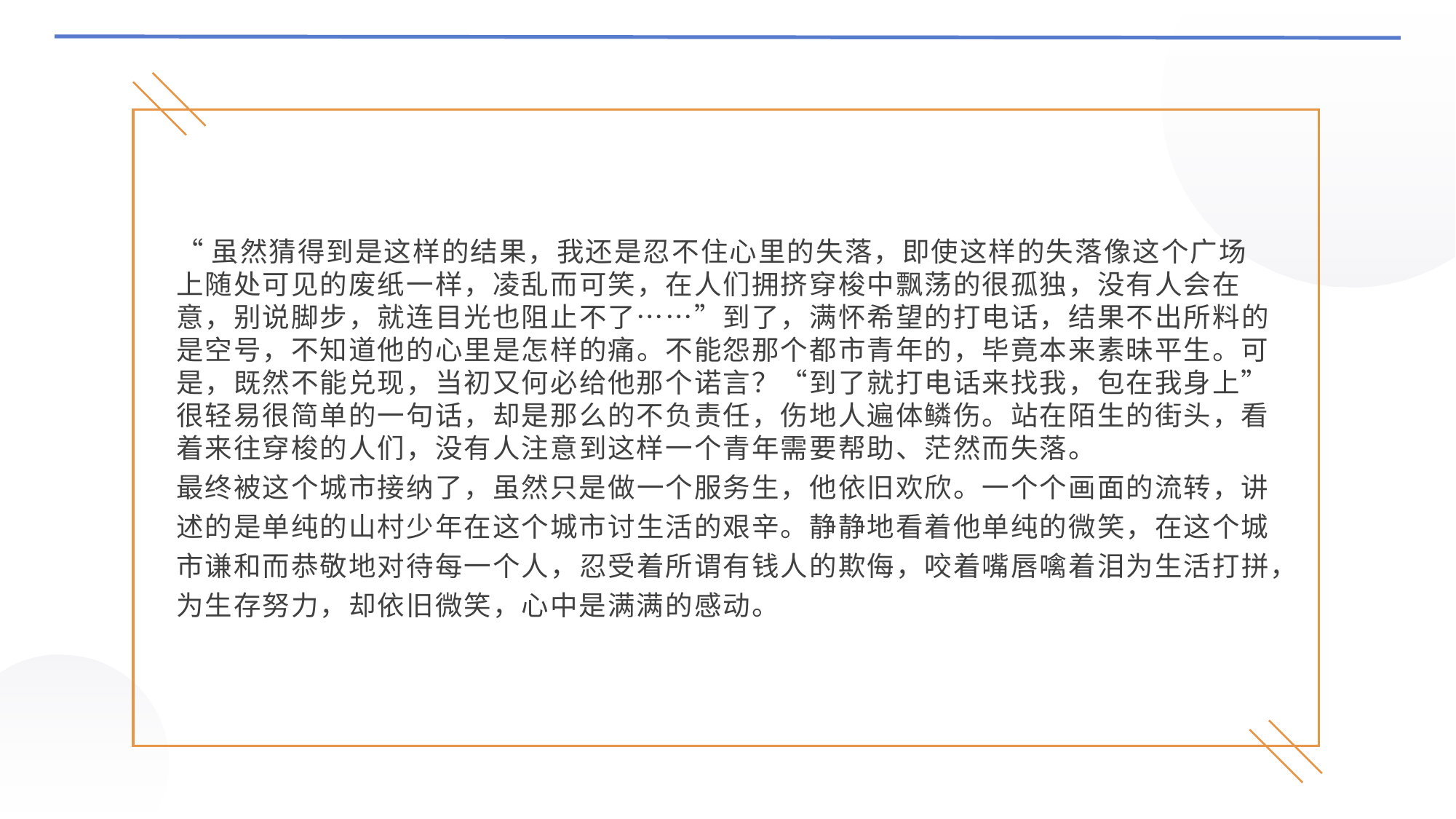

“虽然猜得到是这样的结果，我还是忍不住心里的失落，即使这样的失落像这个广场上随处可见的废纸一样，凌乱而可笑，在人们拥挤穿梭中飘荡的很孤独，没有人会在意，别说脚步，就连目光也阻止不了……”到了，满怀希望的打电话，结果不出所料的是空号，不知道他的心里是怎样的痛。不能怨那个都市青年的，毕竟本来素昧平生。可是，既然不能兑现，当初又何必给他那个诺言？“到了就打电话来找我，包在我身上”很轻易很简单的一句话，却是那么的不负责任，伤地人遍体鳞伤。站在陌生的街头，看着来往穿梭的人们，没有人注意到这样一个青年需要帮助、茫然而失落。
最终被这个城市接纳了，虽然只是做一个服务生，他依旧欢欣。一个个画面的流转，讲述的是单纯的山村少年在这个城市讨生活的艰辛。静静地看着他单纯的微笑，在这个城市谦和而恭敬地对待每一个人，忍受着所谓有钱人的欺侮，咬着嘴唇噙着泪为生活打拼，为生存努力，却依旧微笑，心中是满满的感动。